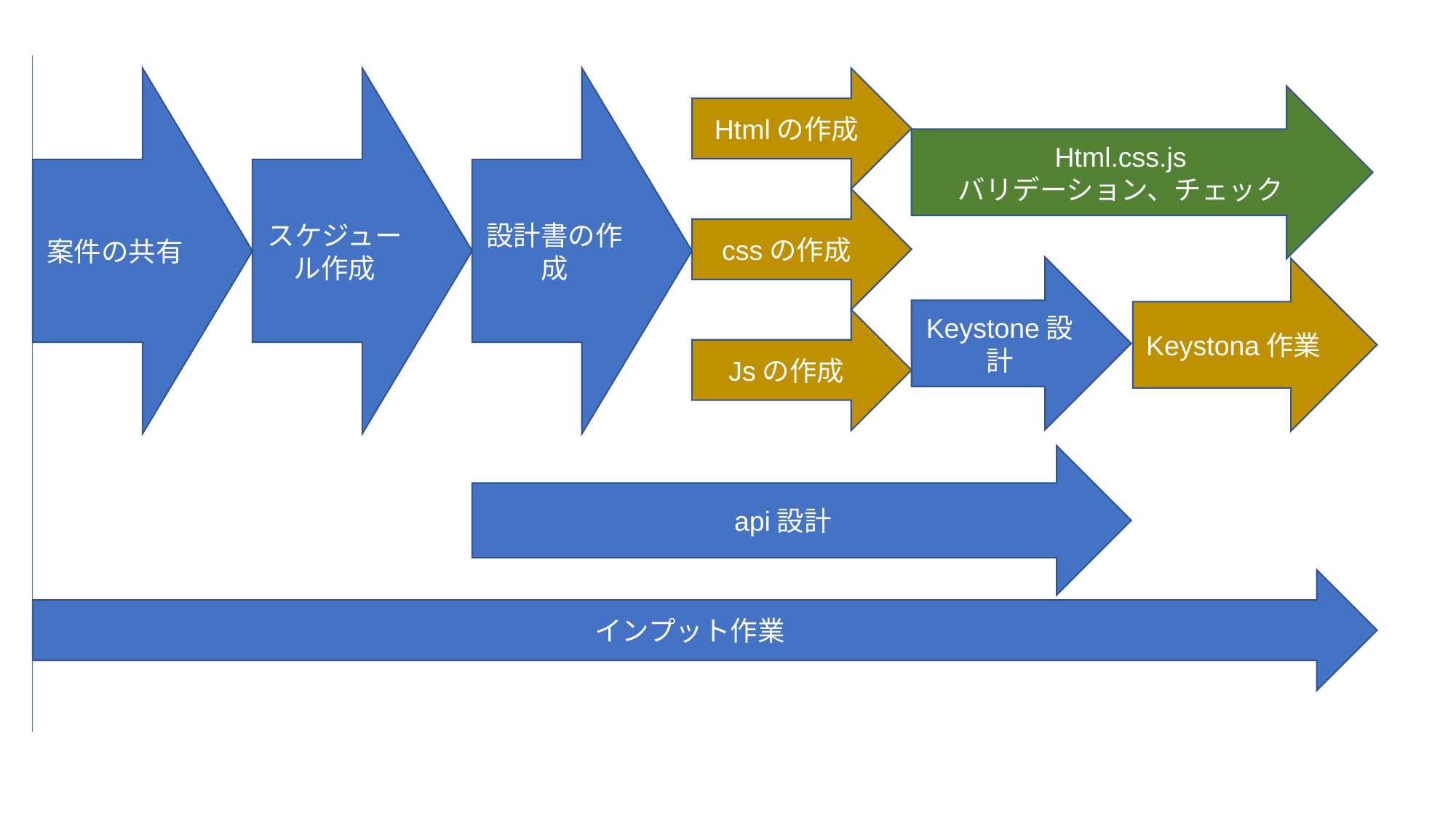

案件の共有
スケジュール作成
設計書の作成
Htmlの作成
cssの作成
Jsの作成
Html.css.js
バリデーション、チェック
Keystone設計
Keystona作業
api設計
インプット作業